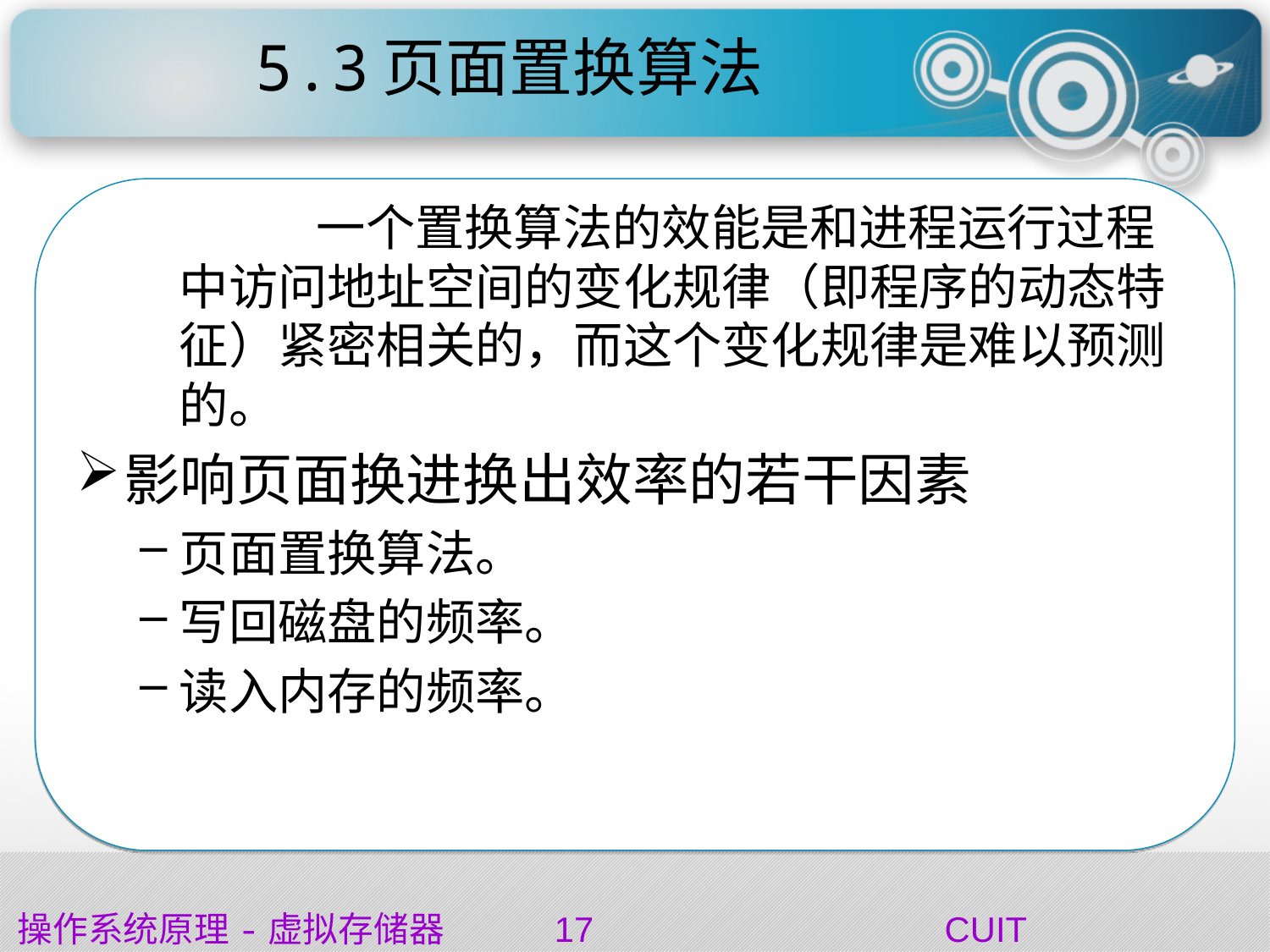

# 5.3	页面置换算法
            一个置换算法的效能是和进程运行过程中访问地址空间的变化规律（即程序的动态特征）紧密相关的，而这个变化规律是难以预测的。
影响页面换进换出效率的若干因素
页面置换算法。
写回磁盘的频率。
读入内存的频率。